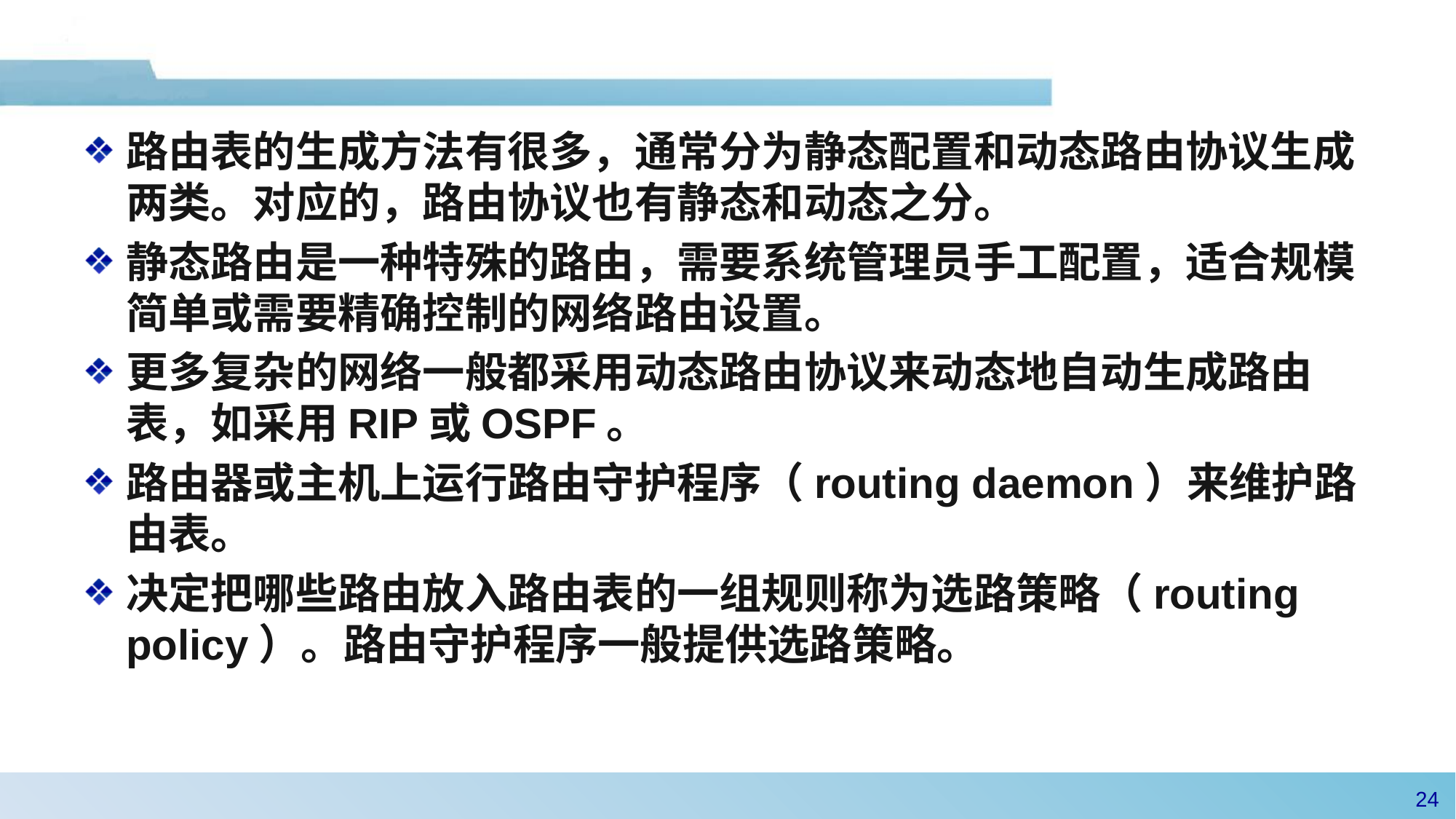

路由表的生成方法有很多，通常分为静态配置和动态路由协议生成两类。对应的，路由协议也有静态和动态之分。
静态路由是一种特殊的路由，需要系统管理员手工配置，适合规模简单或需要精确控制的网络路由设置。
更多复杂的网络一般都采用动态路由协议来动态地自动生成路由表，如采用RIP或OSPF。
路由器或主机上运行路由守护程序（routing daemon）来维护路由表。
决定把哪些路由放入路由表的一组规则称为选路策略（routing policy）。路由守护程序一般提供选路策略。
24